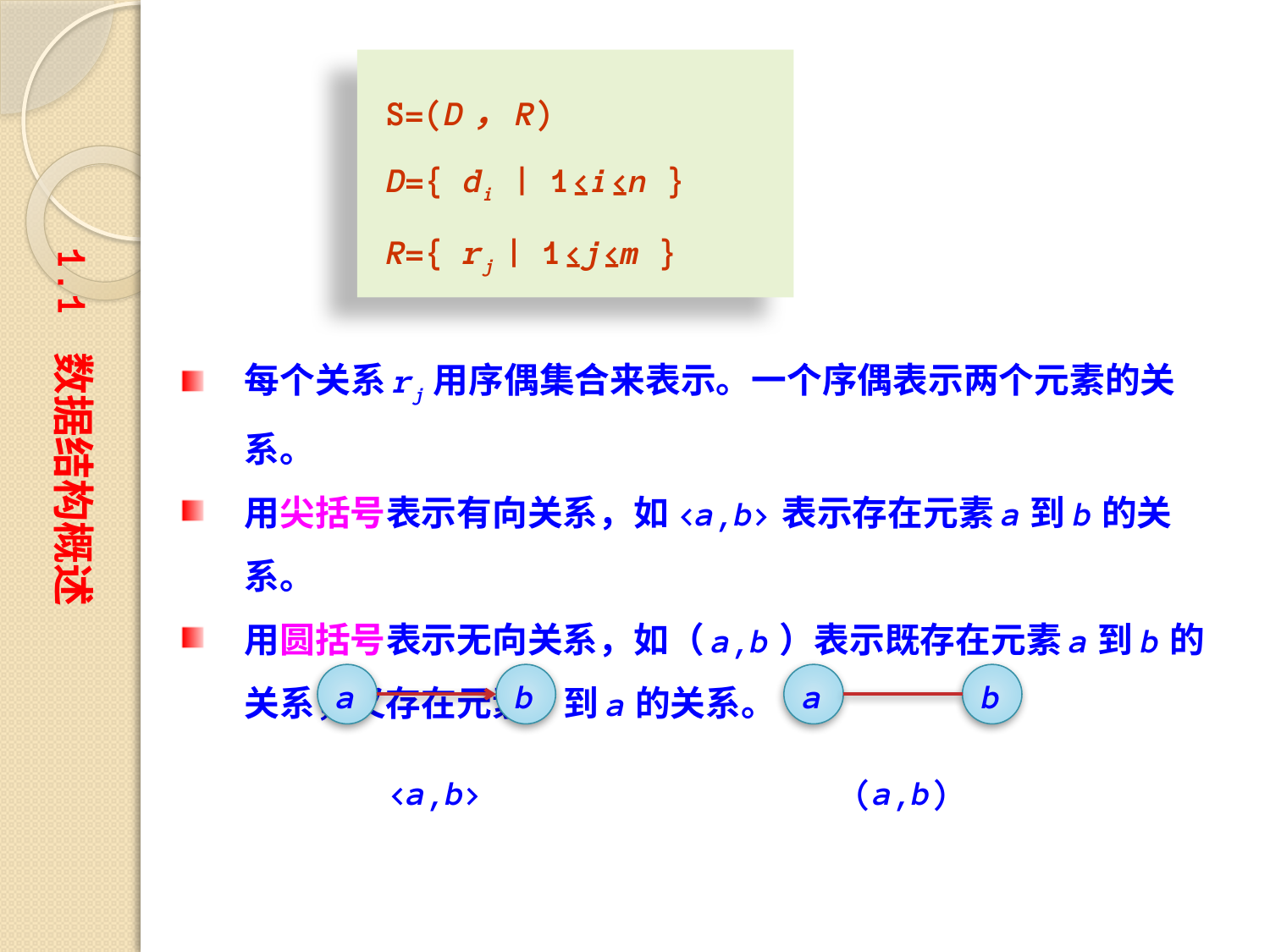

S=(D，R)
D={ di | 1≤i≤n }
R={ rj | 1≤j≤m }
1.1 数据结构概述
每个关系rj用序偶集合来表示。一个序偶表示两个元素的关系。
用尖括号表示有向关系，如<a,b>表示存在元素a到b的关系。
用圆括号表示无向关系，如（a,b）表示既存在元素a到b的关系，又存在元素b到a的关系。
a
b
<a,b>
a
b
(a,b)